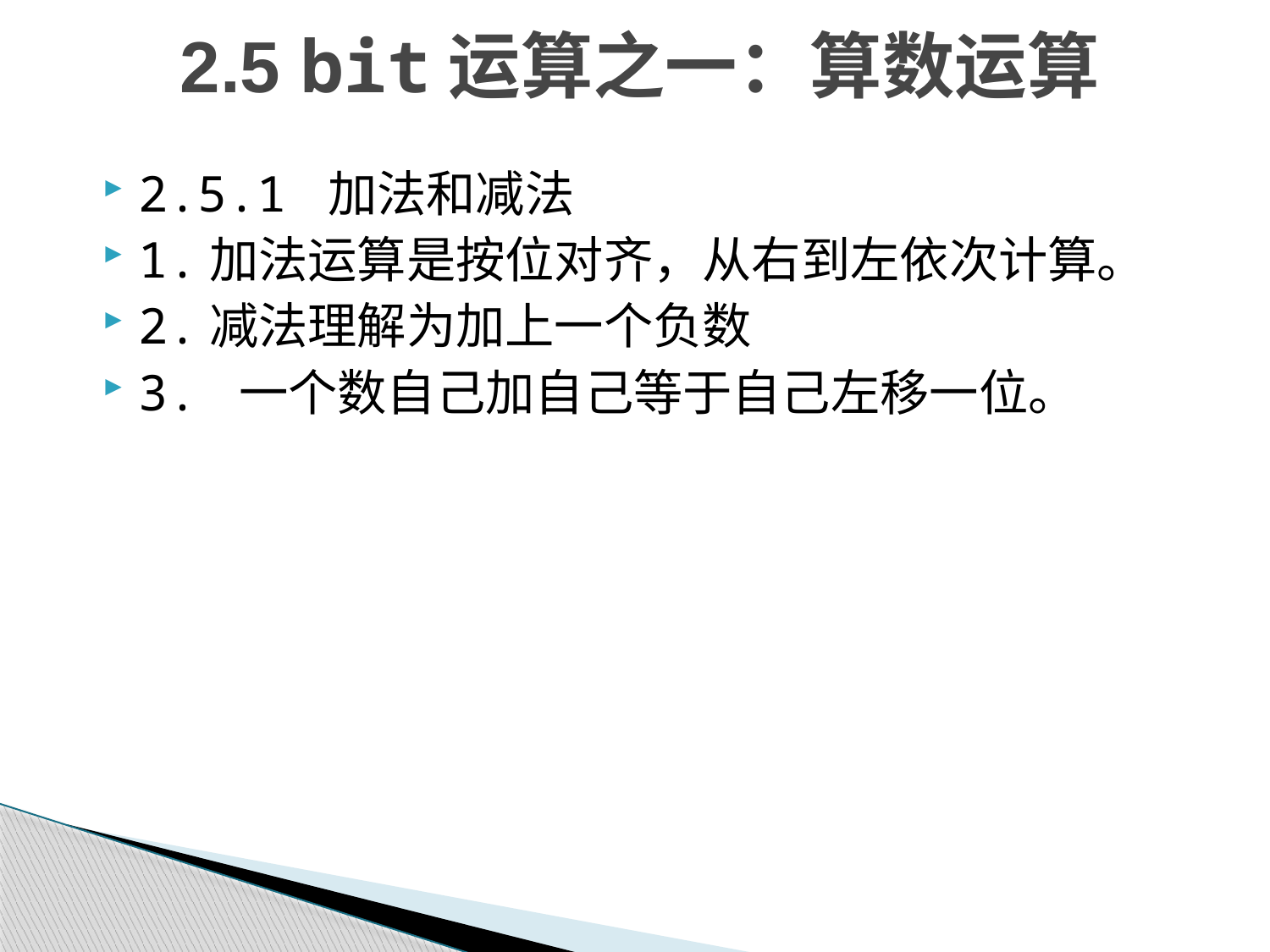

# 2.5 bit运算之一：算数运算
2.5.1 加法和减法
1.加法运算是按位对齐，从右到左依次计算。
2.减法理解为加上一个负数
3. 一个数自己加自己等于自己左移一位。

30